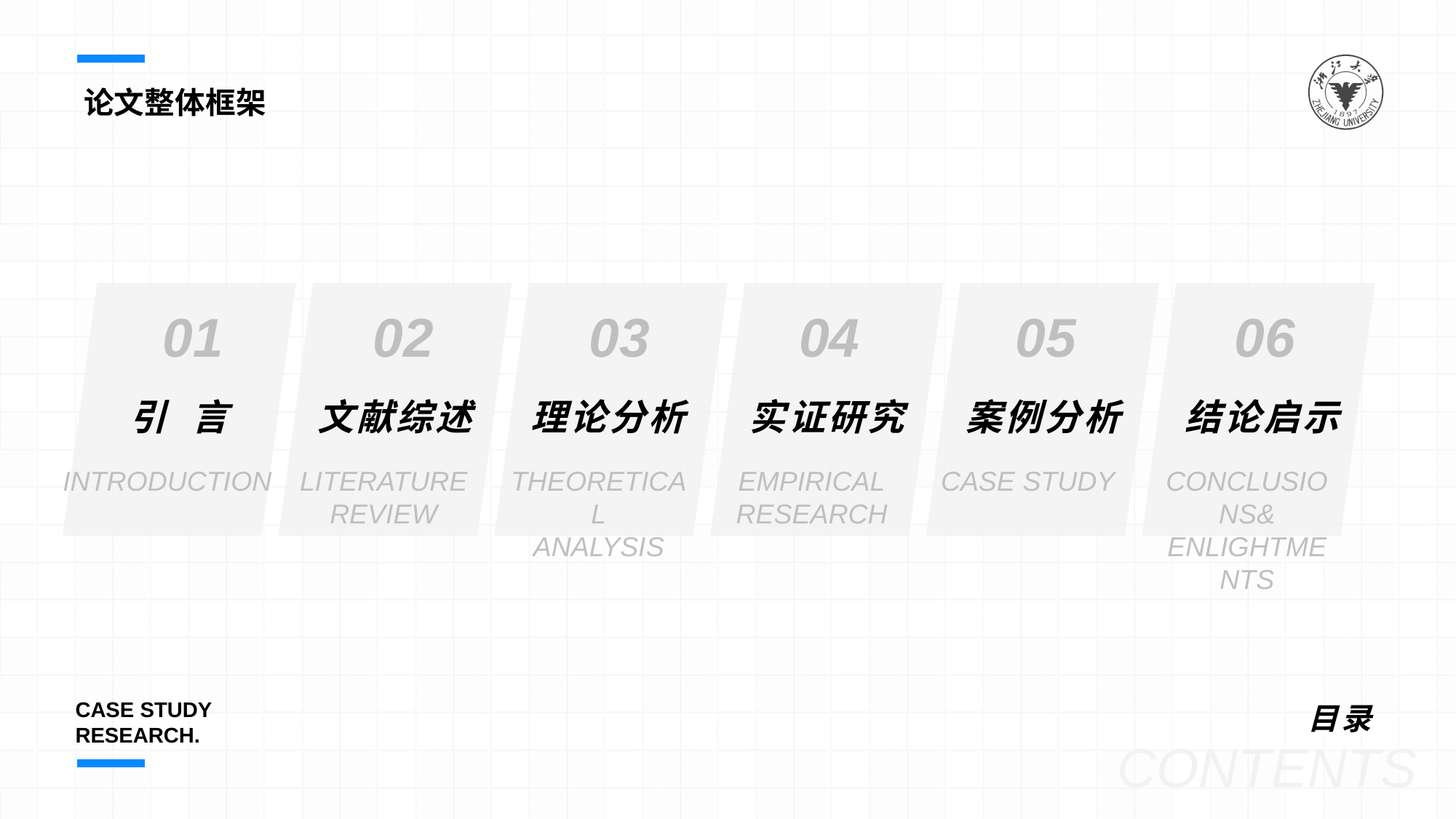

论文整体框架

01
02
03
04
05
06
引  言
文献综述
理论分析
实证研究
案例分析
结论启示
INTRODUCTION
LITERATURE
REVIEW
THEORETICAL
ANALYSIS
EMPIRICAL
RESEARCH
CASE STUDY
CONCLUSIONS&
ENLIGHTMENTS
CASE STUDY
RESEARCH.
目录
CONTENTS